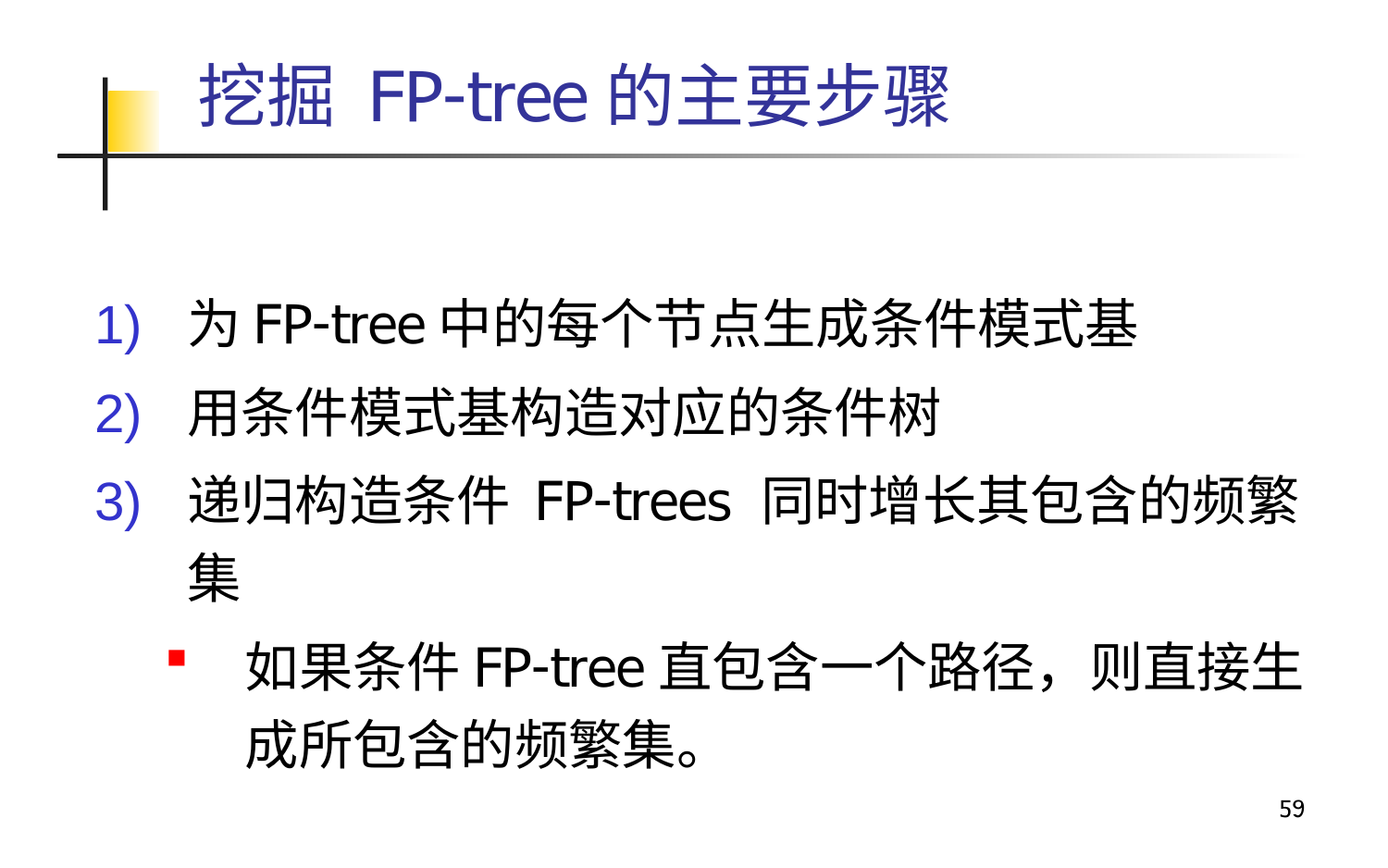

# 挖掘 FP-tree的主要步骤
为FP-tree中的每个节点生成条件模式基
用条件模式基构造对应的条件树
递归构造条件 FP-trees 同时增长其包含的频繁集
如果条件FP-tree直包含一个路径，则直接生成所包含的频繁集。
59